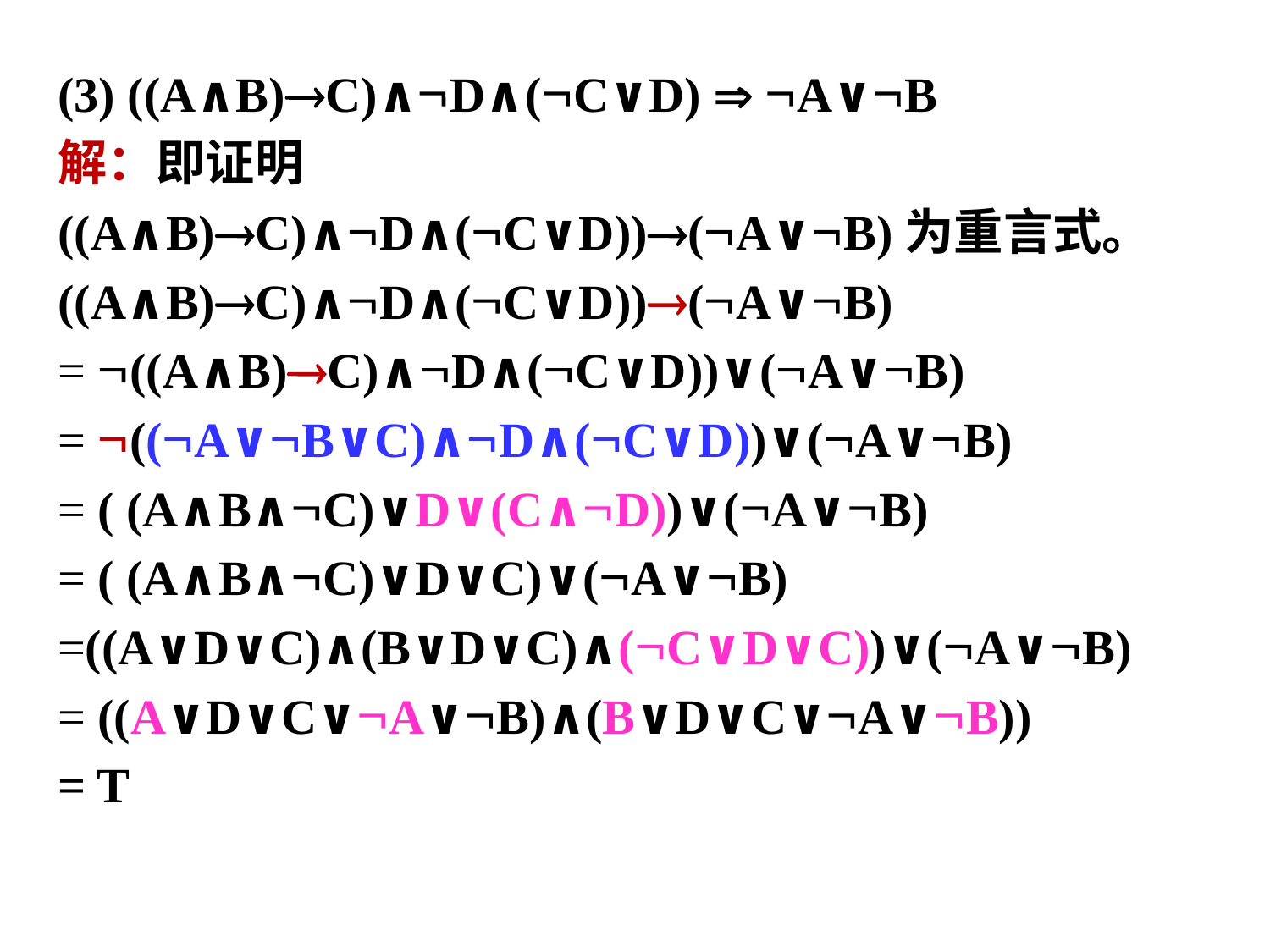

(3) ((A∧B)→C)∧¬D∧(¬C∨D) ⇒ ¬A∨¬B
解：即证明
((A∧B)→C)∧¬D∧(¬C∨D))→(¬A∨¬B)为重言式。
((A∧B)→C)∧¬D∧(¬C∨D))→(¬A∨¬B)
= ¬((A∧B)→C)∧¬D∧(¬C∨D))∨(¬A∨¬B)
= ¬((¬A∨¬B∨C)∧¬D∧(¬C∨D))∨(¬A∨¬B)
= ( (A∧B∧¬C)∨D∨(C∧¬D))∨(¬A∨¬B)
= ( (A∧B∧¬C)∨D∨C)∨(¬A∨¬B)
=((A∨D∨C)∧(B∨D∨C)∧(¬C∨D∨C))∨(¬A∨¬B)
= ((A∨D∨C∨¬A∨¬B)∧(B∨D∨C∨¬A∨¬B))
= T